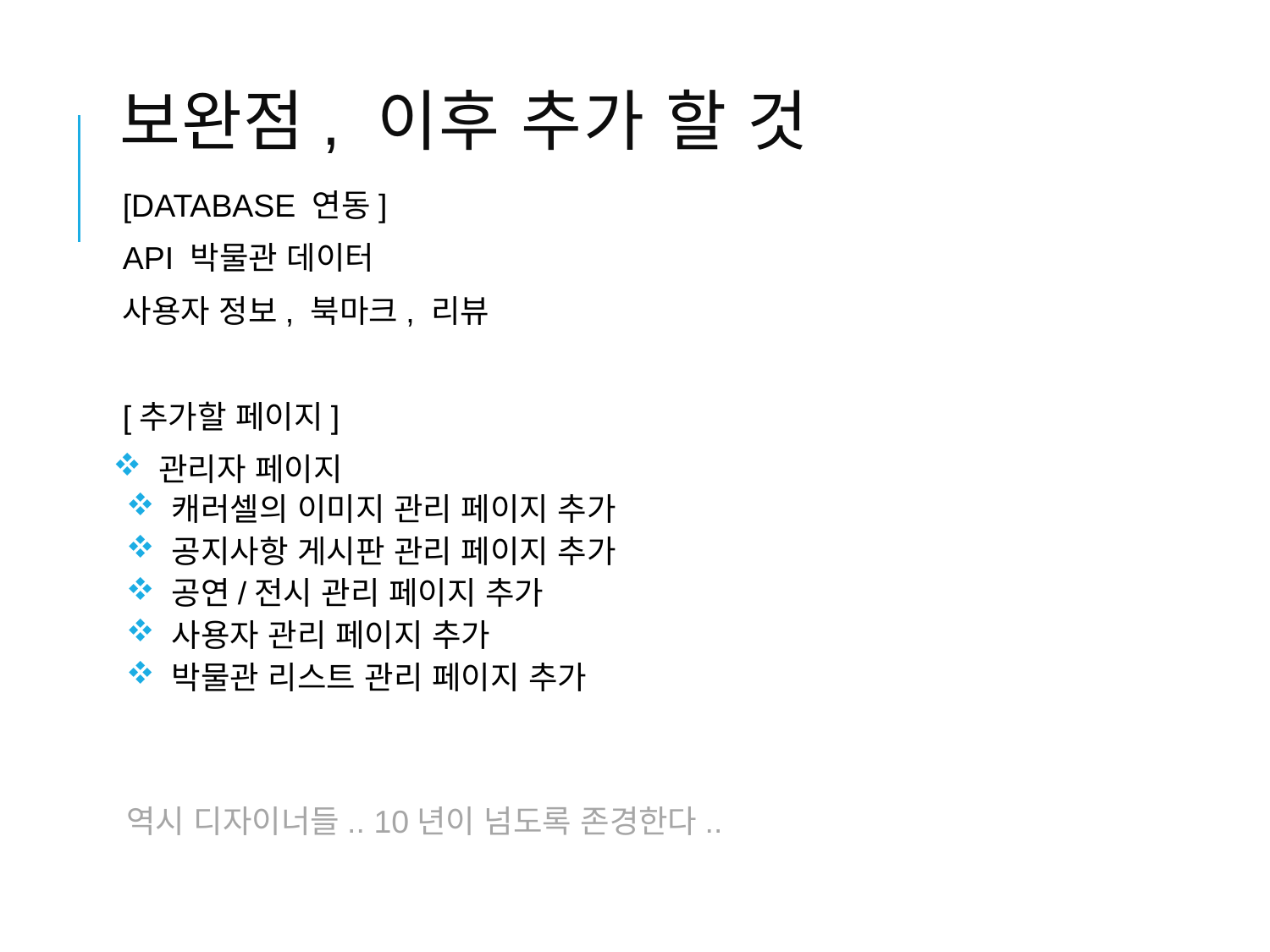

# 보완점, 이후 추가 할 것
[DATABASE 연동]
API 박물관 데이터
사용자 정보, 북마크, 리뷰

[추가할 페이지]
 관리자 페이지
 캐러셀의 이미지 관리 페이지 추가
 공지사항 게시판 관리 페이지 추가
 공연/전시 관리 페이지 추가
 사용자 관리 페이지 추가
 박물관 리스트 관리 페이지 추가

역시 디자이너들.. 10년이 넘도록 존경한다..